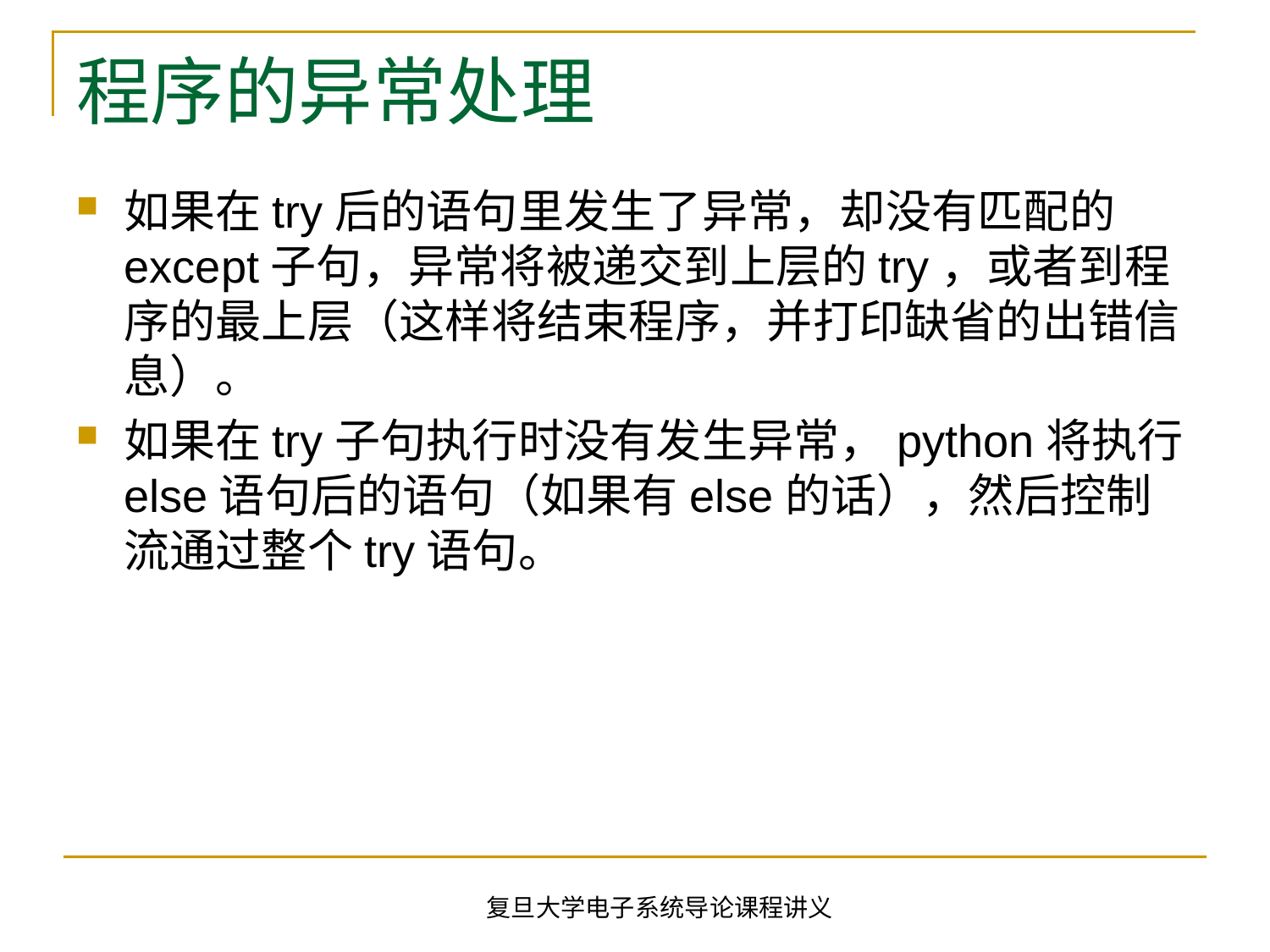

# 程序的异常处理
如果在try后的语句里发生了异常，却没有匹配的except子句，异常将被递交到上层的try，或者到程序的最上层（这样将结束程序，并打印缺省的出错信息）。
如果在try子句执行时没有发生异常，python将执行else语句后的语句（如果有else的话），然后控制流通过整个try语句。